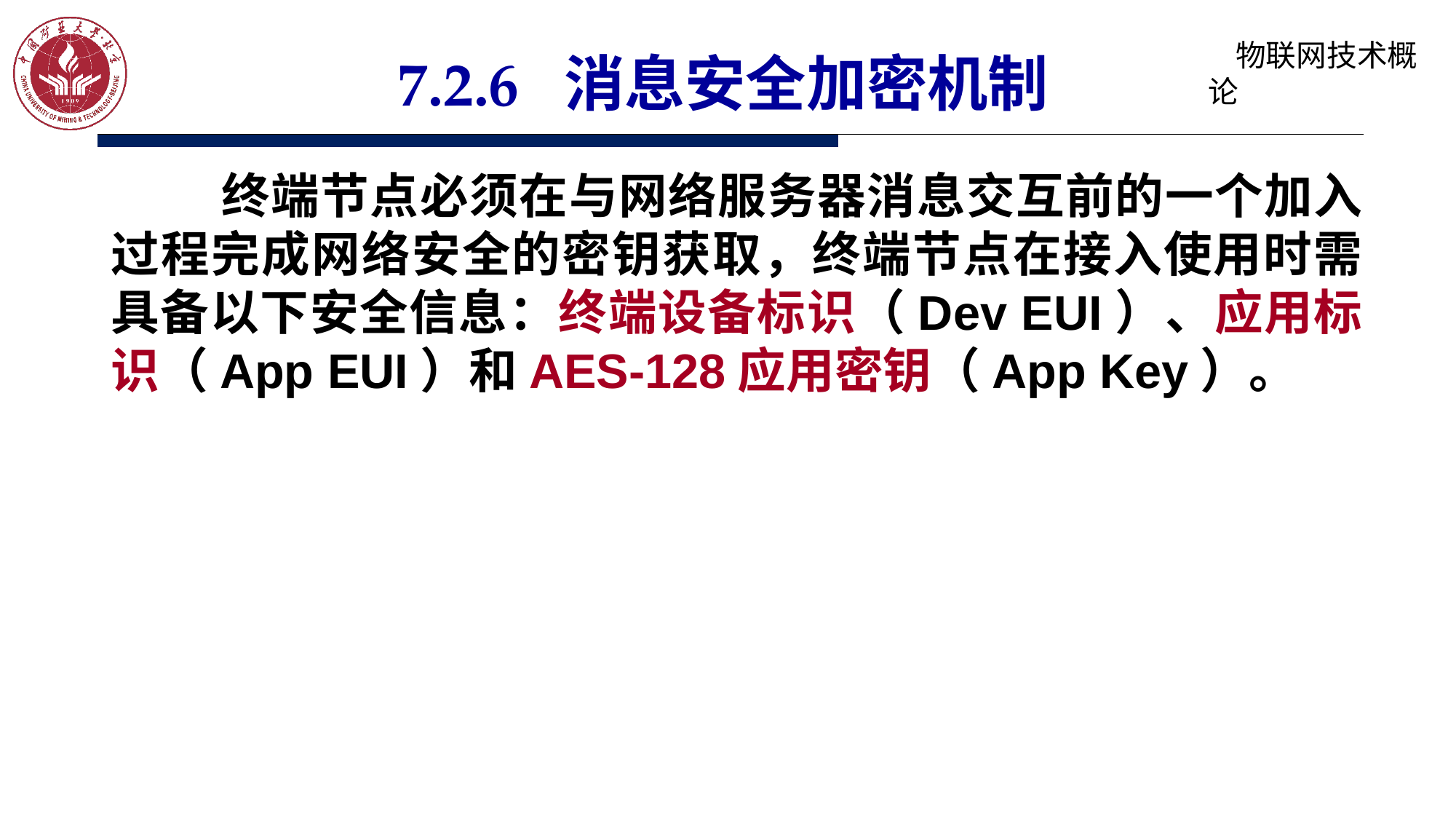

# 7.2.6  消息安全加密机制
	终端节点必须在与网络服务器消息交互前的一个加入过程完成网络安全的密钥获取，终端节点在接入使用时需具备以下安全信息：终端设备标识（Dev EUI）、应用标识（App EUI）和AES-128应用密钥（App Key）。